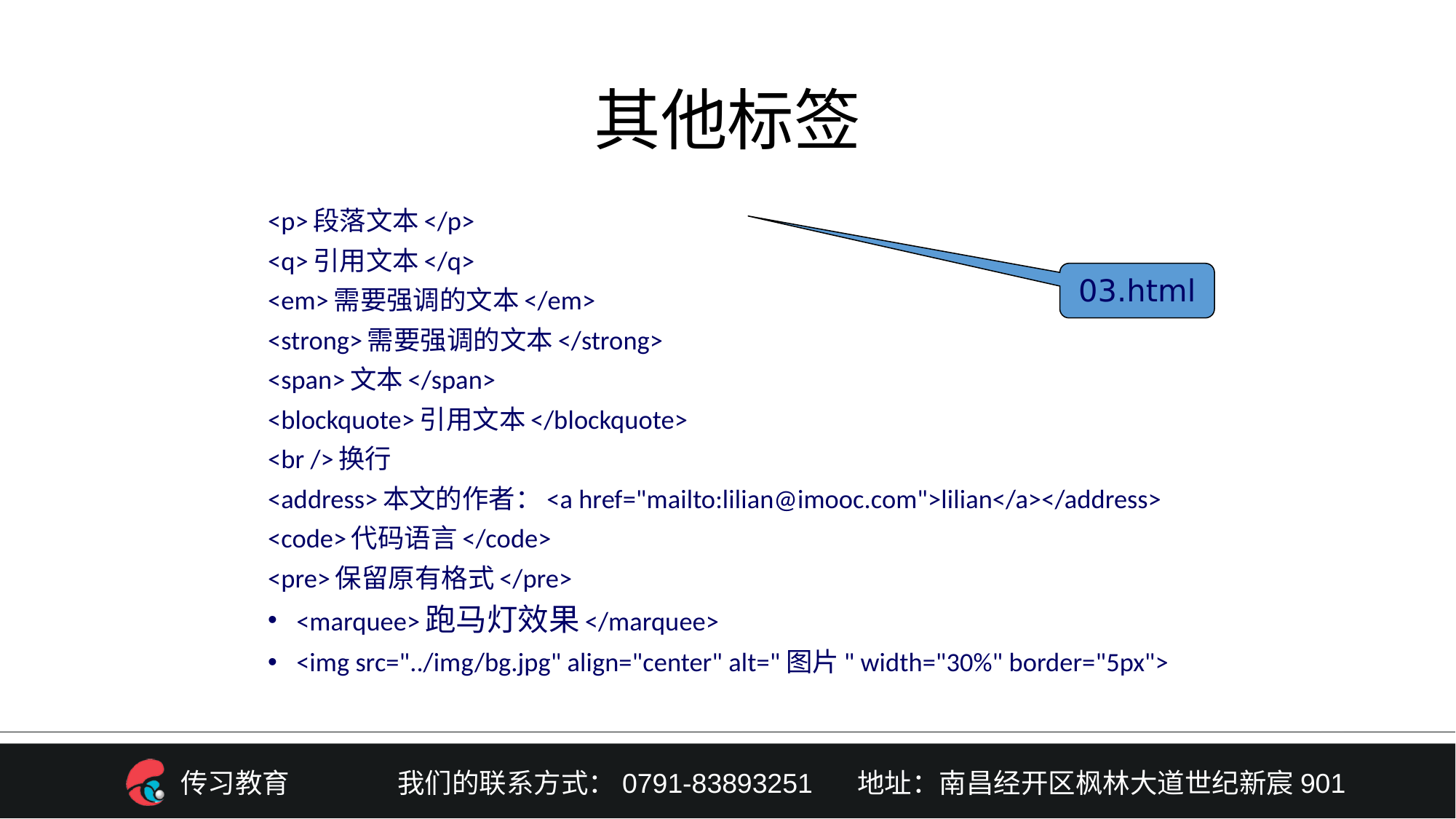

# 其他标签
<p>段落文本</p>
<q>引用文本</q>
<em>需要强调的文本</em>
<strong>需要强调的文本</strong>
<span>文本</span>
<blockquote>引用文本</blockquote>
<br />换行
<address>本文的作者：<a href="mailto:lilian@imooc.com">lilian</a></address>
<code>代码语言</code>
<pre>保留原有格式</pre>
<marquee>跑马灯效果</marquee>
<img src="../img/bg.jpg" align="center" alt="图片" width="30%" border="5px">

03.html